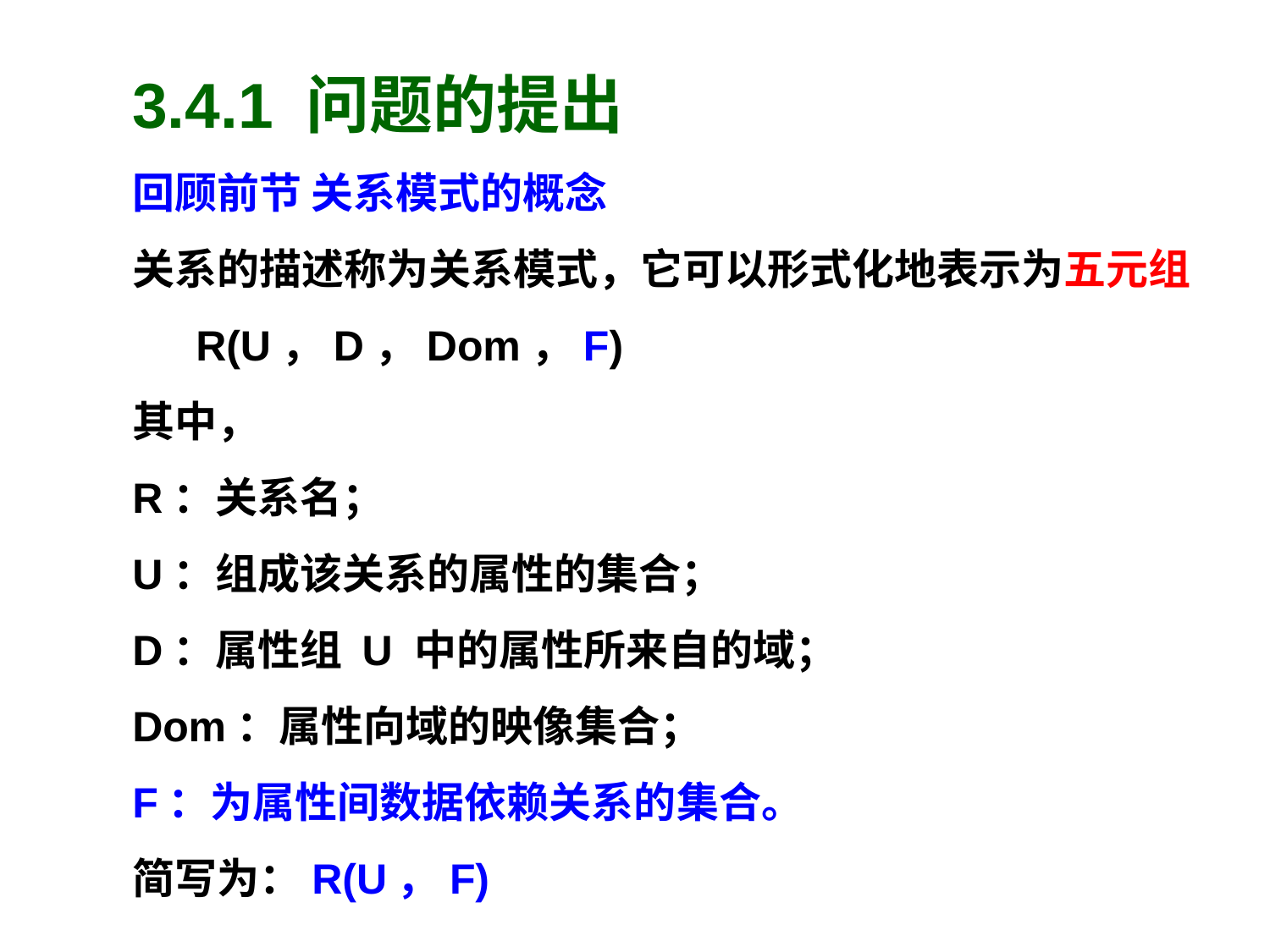

3.4.1 问题的提出
回顾前节 关系模式的概念
关系的描述称为关系模式，它可以形式化地表示为五元组
	R(U，D，Dom，F)
其中，
R：关系名；
U：组成该关系的属性的集合；
D：属性组 U 中的属性所来自的域；
Dom：属性向域的映像集合；
F：为属性间数据依赖关系的集合。
简写为：R(U，F)